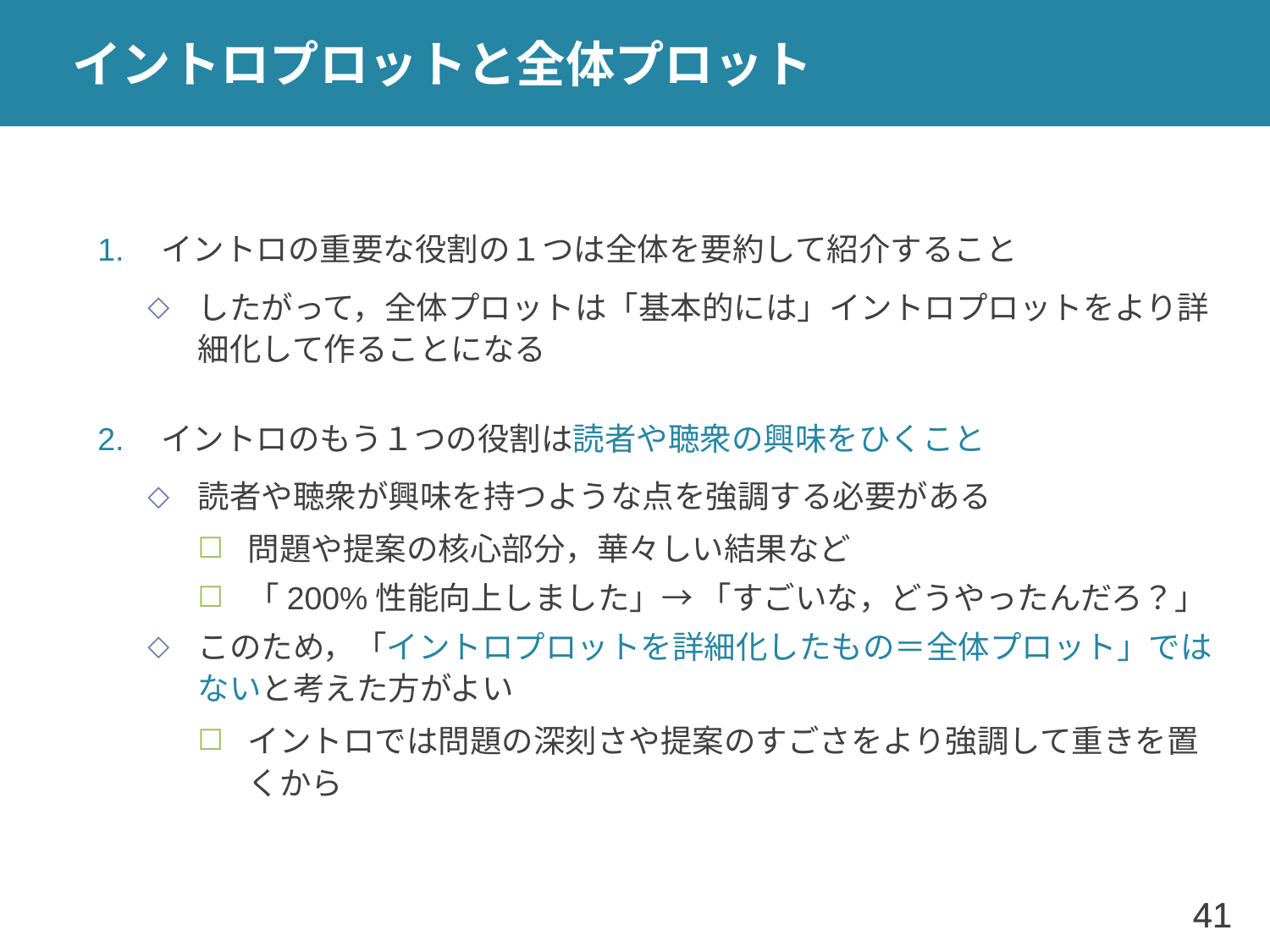

# イントロプロットと全体プロット
イントロの重要な役割の１つは全体を要約して紹介すること
したがって，全体プロットは「基本的には」イントロプロットをより詳細化して作ることになる
イントロのもう１つの役割は読者や聴衆の興味をひくこと
読者や聴衆が興味を持つような点を強調する必要がある
問題や提案の核心部分，華々しい結果など
「200%性能向上しました」→ 「すごいな，どうやったんだろ？」
このため，「イントロプロットを詳細化したもの＝全体プロット」ではないと考えた方がよい
イントロでは問題の深刻さや提案のすごさをより強調して重きを置くから